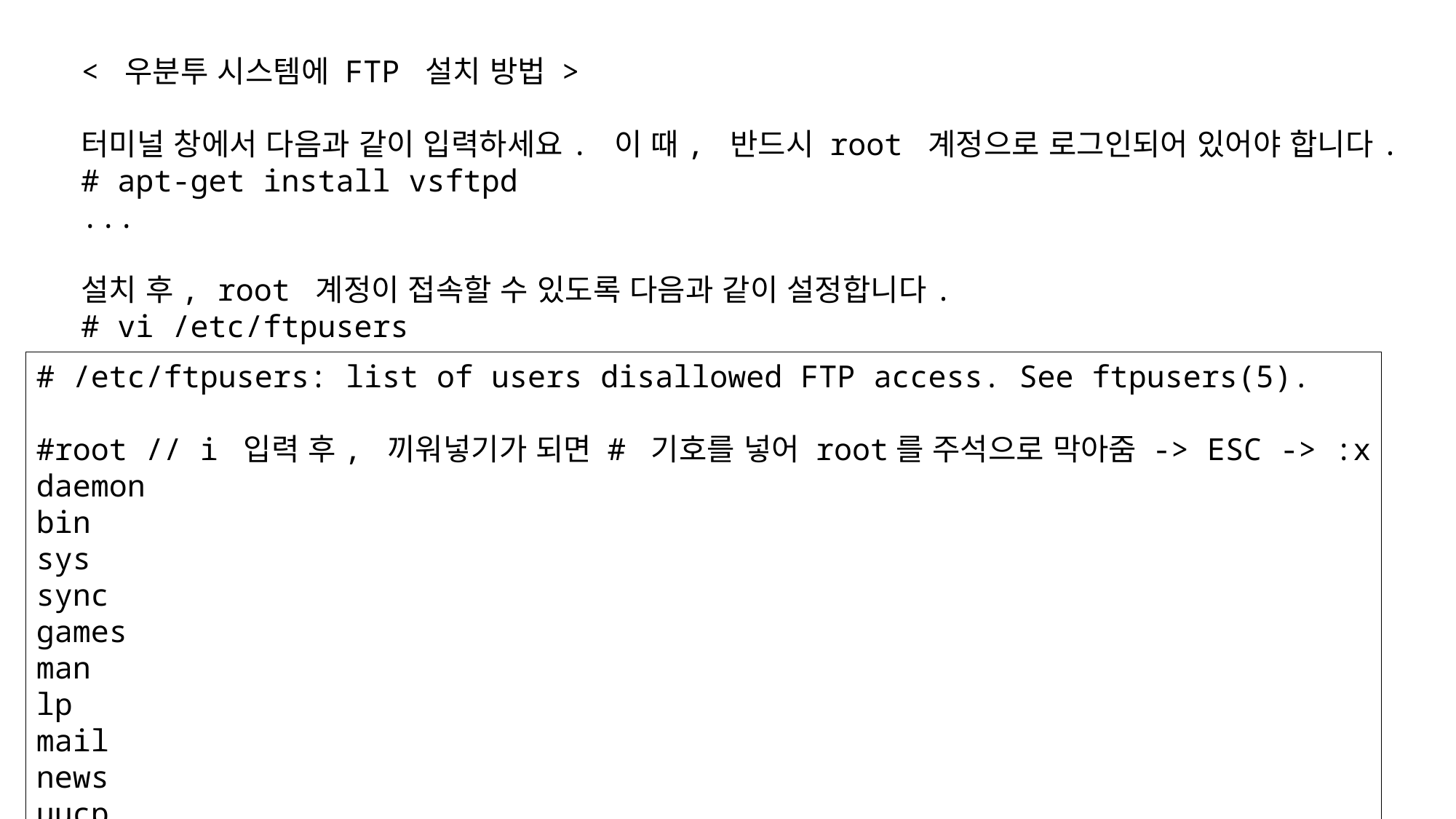

< 우분투 시스템에 FTP 설치 방법 >

터미널 창에서 다음과 같이 입력하세요. 이 때, 반드시 root 계정으로 로그인되어 있어야 합니다.
# apt-get install vsftpd
...

설치 후, root 계정이 접속할 수 있도록 다음과 같이 설정합니다.
# vi /etc/ftpusers
# /etc/ftpusers: list of users disallowed FTP access. See ftpusers(5).

#root	// i 입력 후, 끼워넣기가 되면 # 기호를 넣어 root를 주석으로 막아줌 -> ESC -> :x
daemon
bin
sys
sync
games
man
lp
mail
news
uucp
nobody